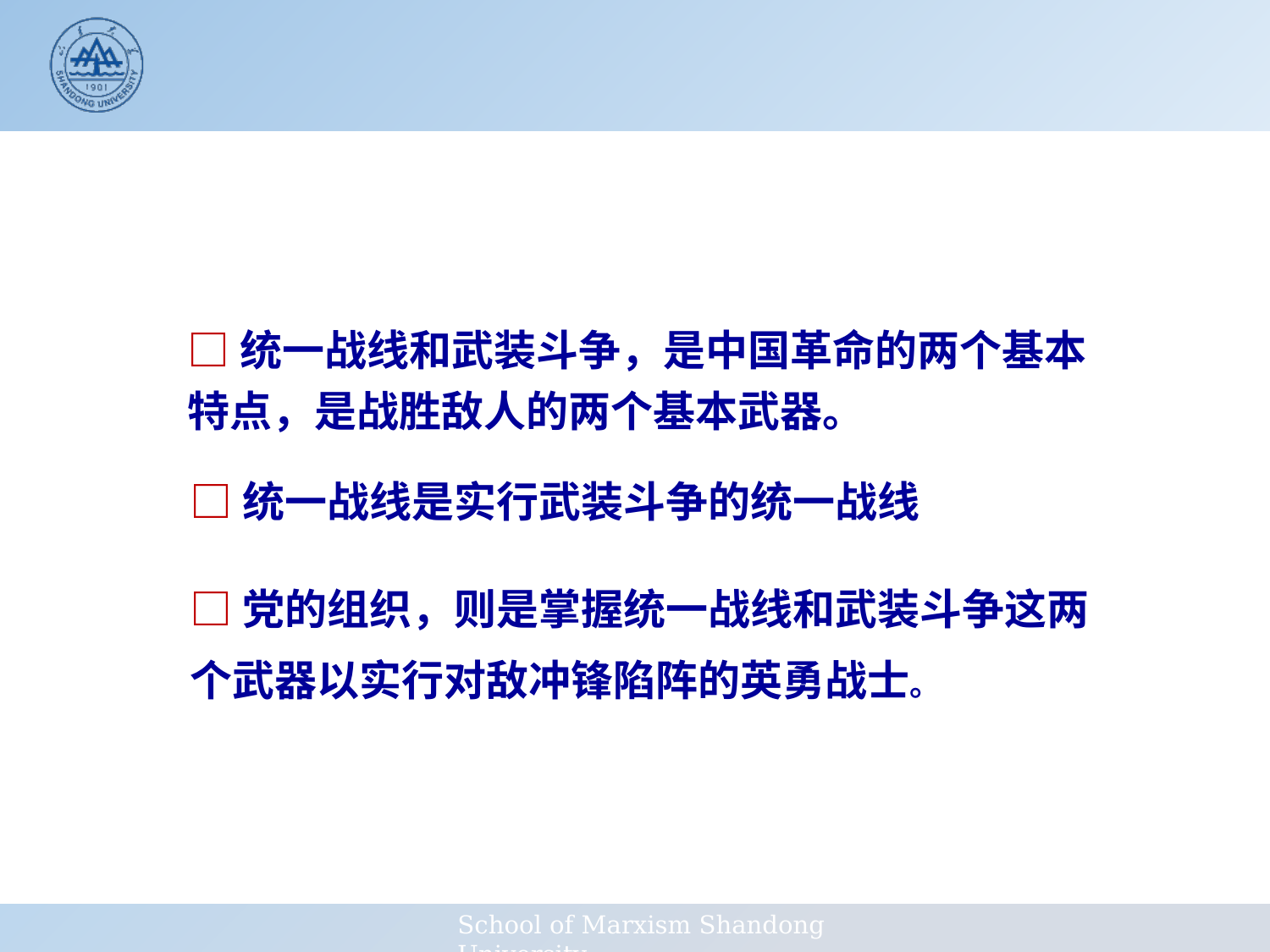

□统一战线和武装斗争，是中国革命的两个基本特点，是战胜敌人的两个基本武器。
□统一战线是实行武装斗争的统一战线
□党的组织，则是掌握统一战线和武装斗争这两个武器以实行对敌冲锋陷阵的英勇战士。